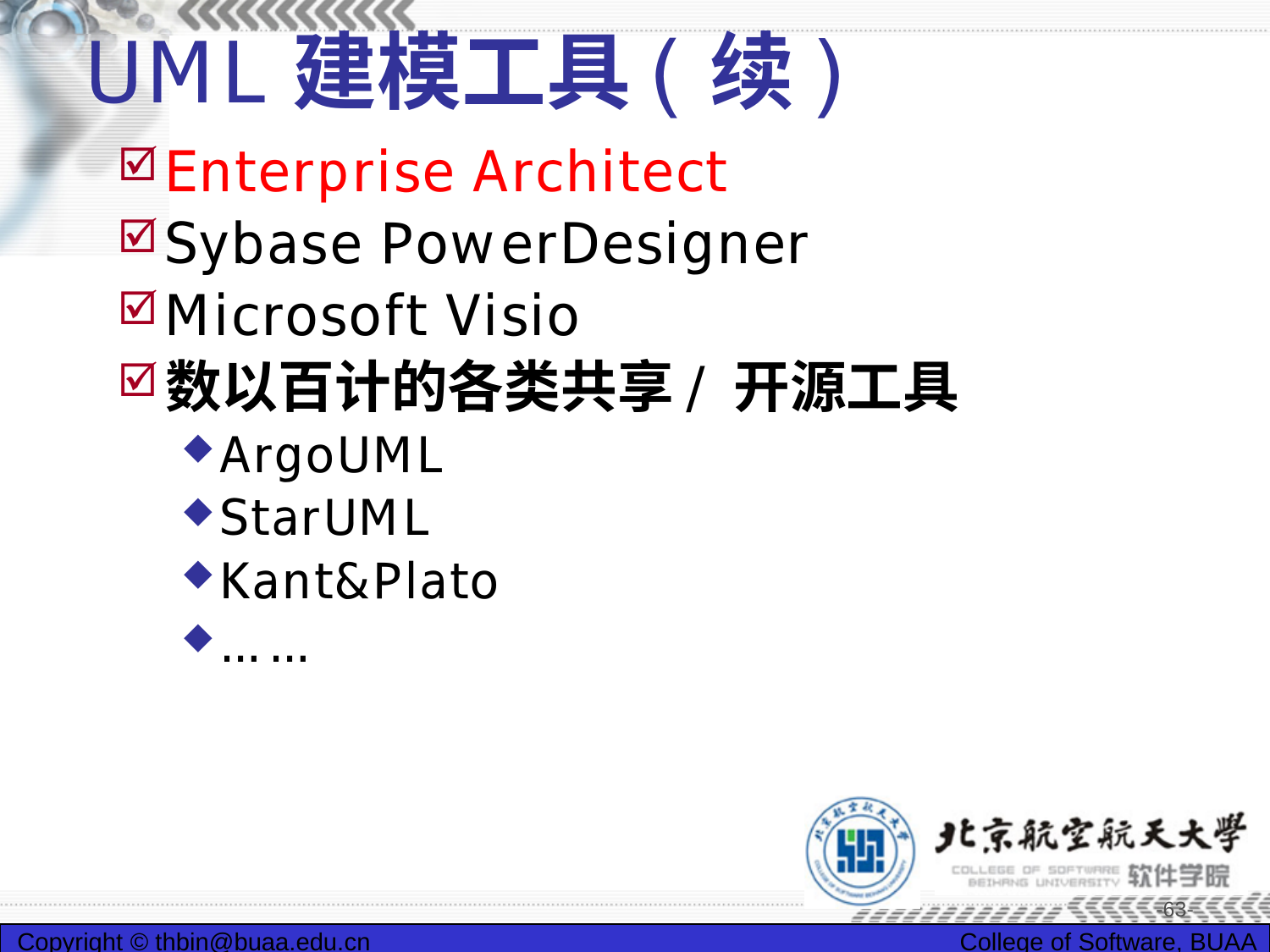

# UML建模工具(续)
Enterprise Architect
Sybase PowerDesigner
Microsoft Visio
数以百计的各类共享/开源工具
ArgoUML
StarUML
Kant&Plato
……
-63-